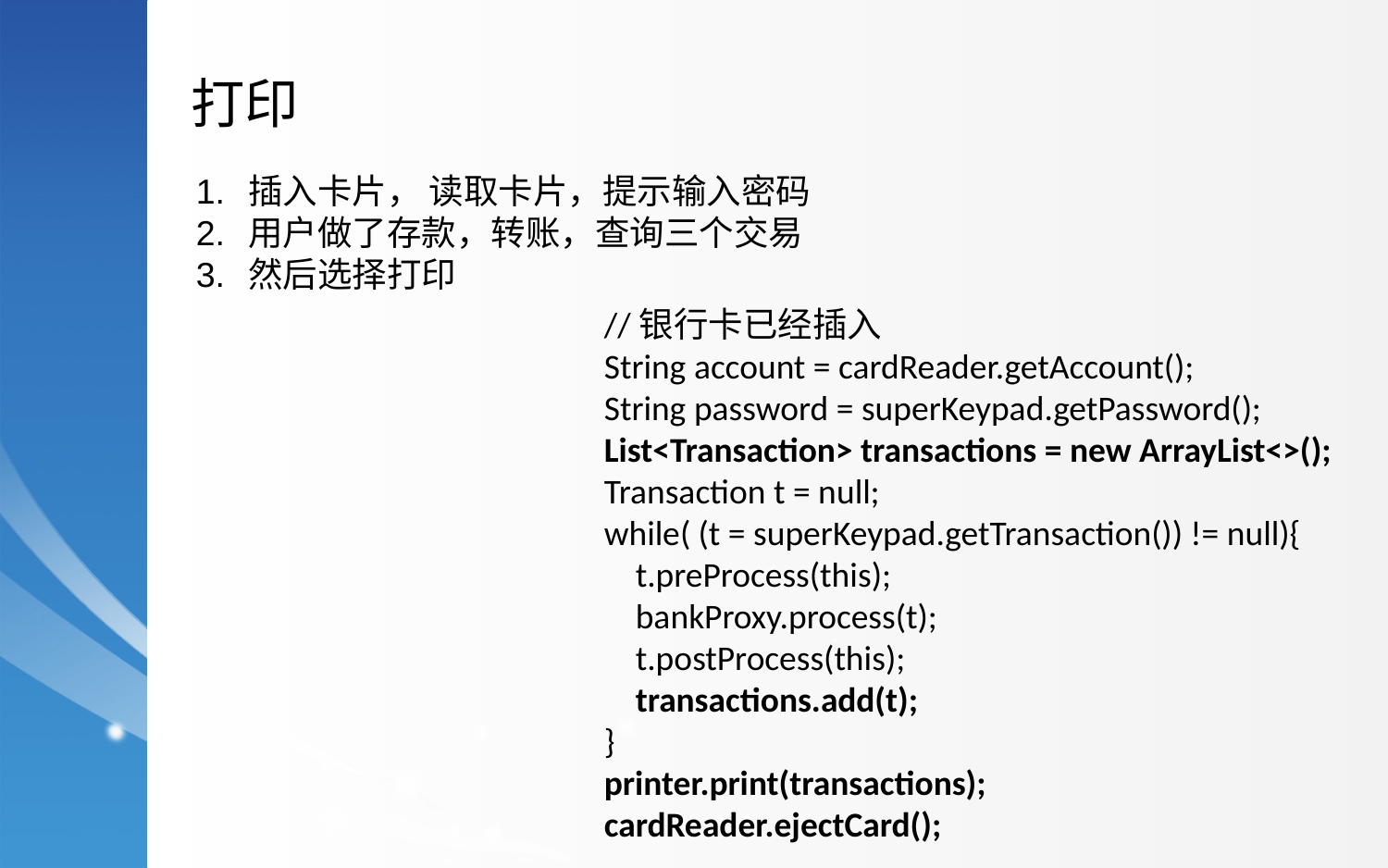

打印

插入卡片， 读取卡片，提示输入密码
用户做了存款，转账，查询三个交易
然后选择打印

//银行卡已经插入
String account = cardReader.getAccount();
String password = superKeypad.getPassword();
List<Transaction> transactions = new ArrayList<>();
Transaction t = null;
while( (t = superKeypad.getTransaction()) != null){
    t.preProcess(this);
    bankProxy.process(t);
    t.postProcess(this);
    transactions.add(t);
}
printer.print(transactions);
cardReader.ejectCard();